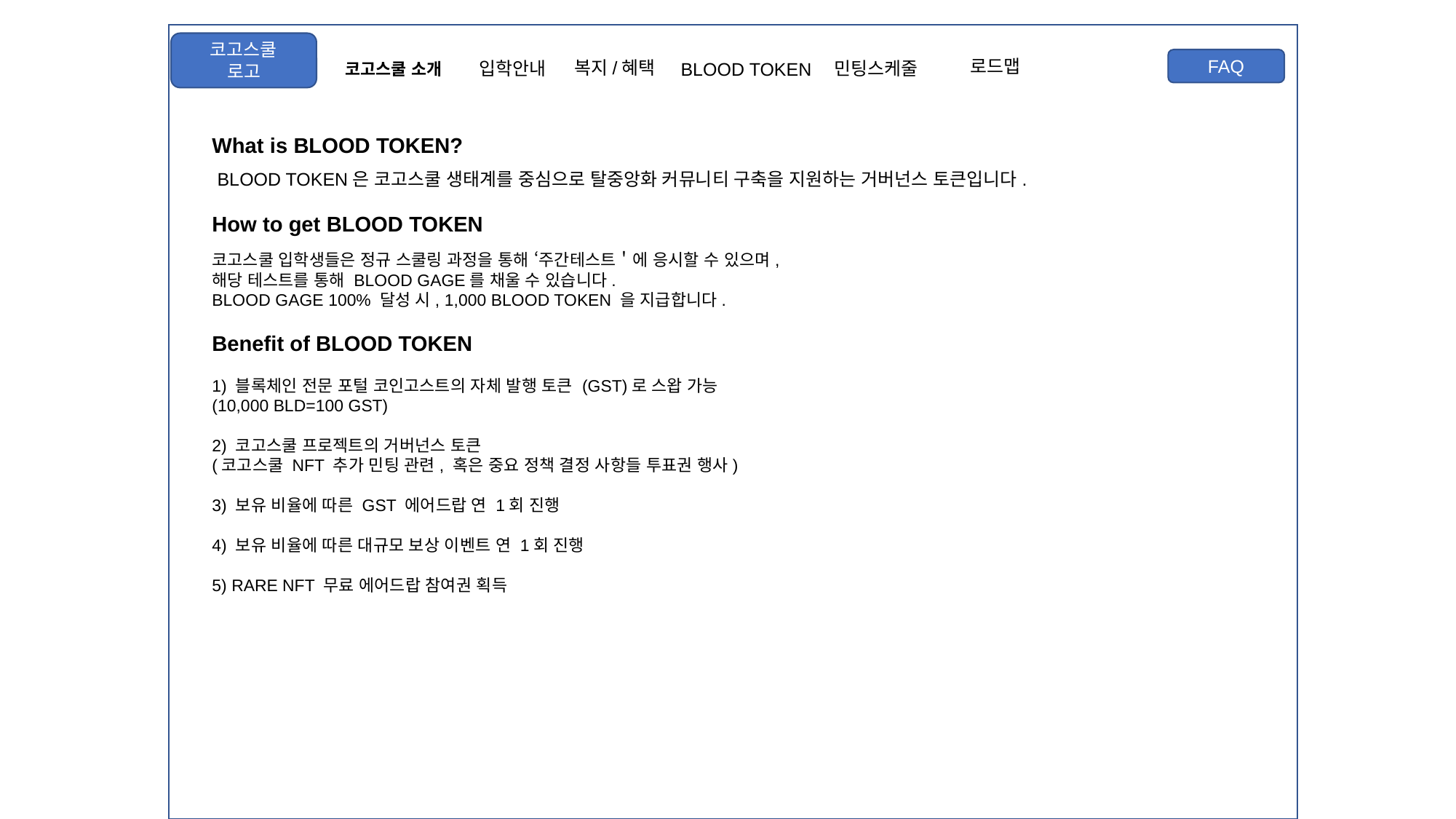

코고스쿨
로고
로드맵
FAQ
복지/혜택
민팅스케줄
입학안내
BLOOD TOKEN

코고스쿨 소개
#
What is BLOOD TOKEN?
BLOOD TOKEN은 코고스쿨 생태계를 중심으로 탈중앙화 커뮤니티 구축을 지원하는 거버넌스 토큰입니다.
How to get BLOOD TOKEN

코고스쿨 입학생들은 정규 스쿨링 과정을 통해 ‘주간테스트＇에 응시할 수 있으며,
해당 테스트를 통해 BLOOD GAGE를 채울 수 있습니다.
BLOOD GAGE 100% 달성 시, 1,000 BLOOD TOKEN 을 지급합니다.

Benefit of BLOOD TOKEN

1) 블록체인 전문 포털 코인고스트의 자체 발행 토큰 (GST)로 스왑 가능
(10,000 BLD=100 GST)

2) 코고스쿨 프로젝트의 거버넌스 토큰
(코고스쿨 NFT 추가 민팅 관련, 혹은 중요 정책 결정 사항들 투표권 행사)

3) 보유 비율에 따른 GST 에어드랍 연 1회 진행

4) 보유 비율에 따른 대규모 보상 이벤트 연 1회 진행

5) RARE NFT 무료 에어드랍 참여권 획득